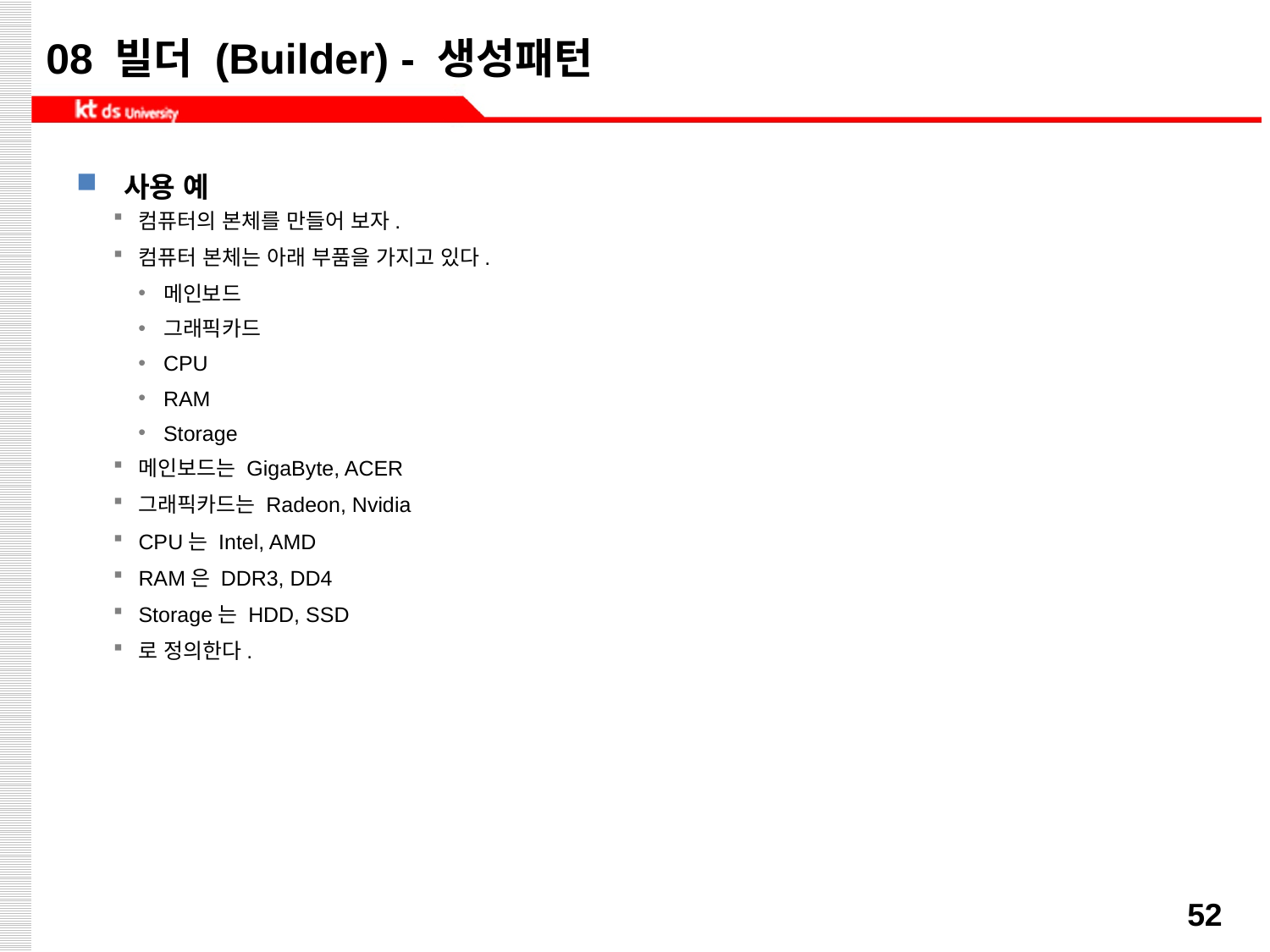

# 08 빌더 (Builder) - 생성패턴
사용 예
컴퓨터의 본체를 만들어 보자.
컴퓨터 본체는 아래 부품을 가지고 있다.
메인보드
그래픽카드
CPU
RAM
Storage
메인보드는 GigaByte, ACER
그래픽카드는 Radeon, Nvidia
CPU는 Intel, AMD
RAM은 DDR3, DD4
Storage는 HDD, SSD
로 정의한다.